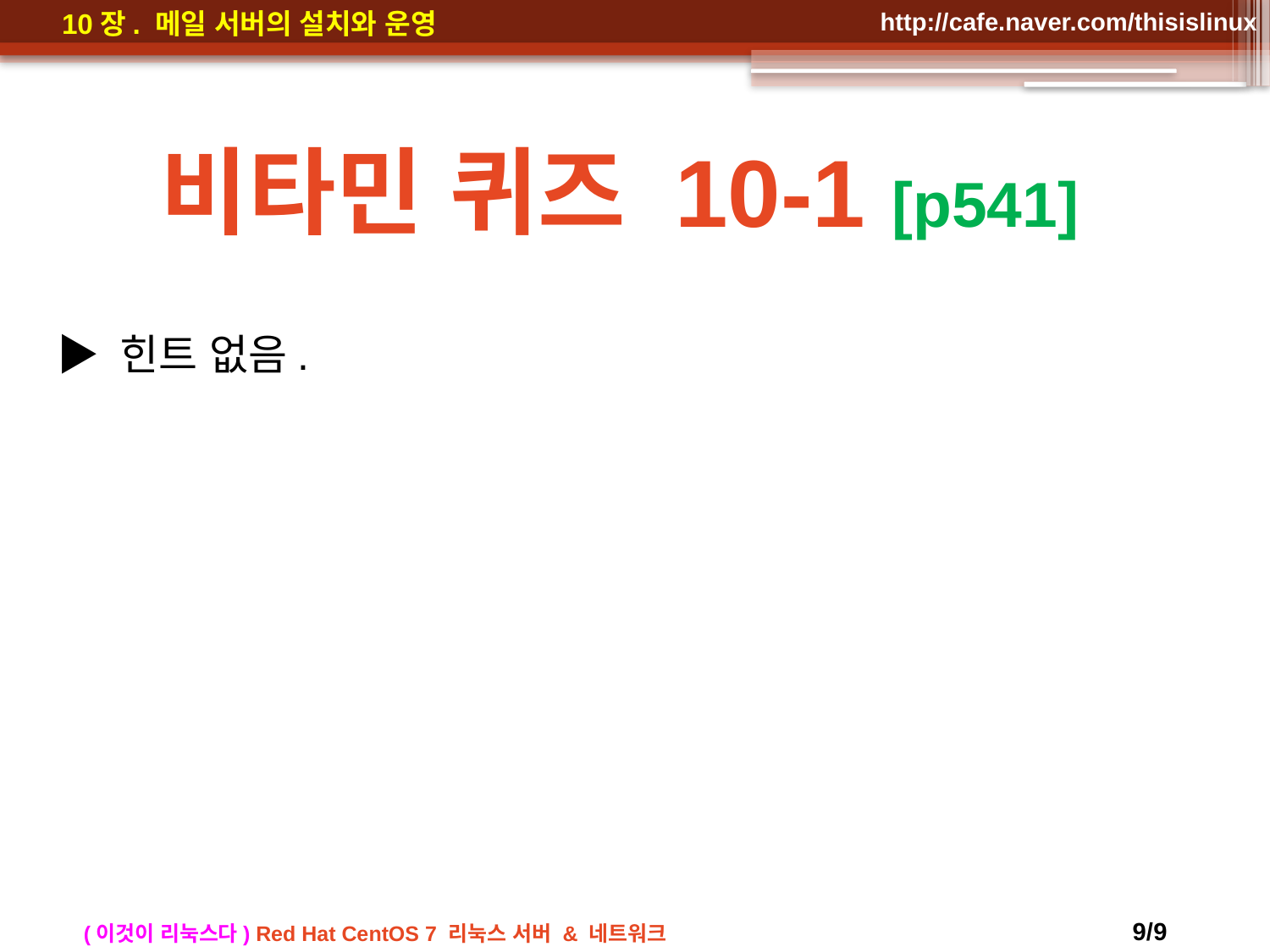

비타민 퀴즈 10-1 [p541]
▶ 힌트 없음.